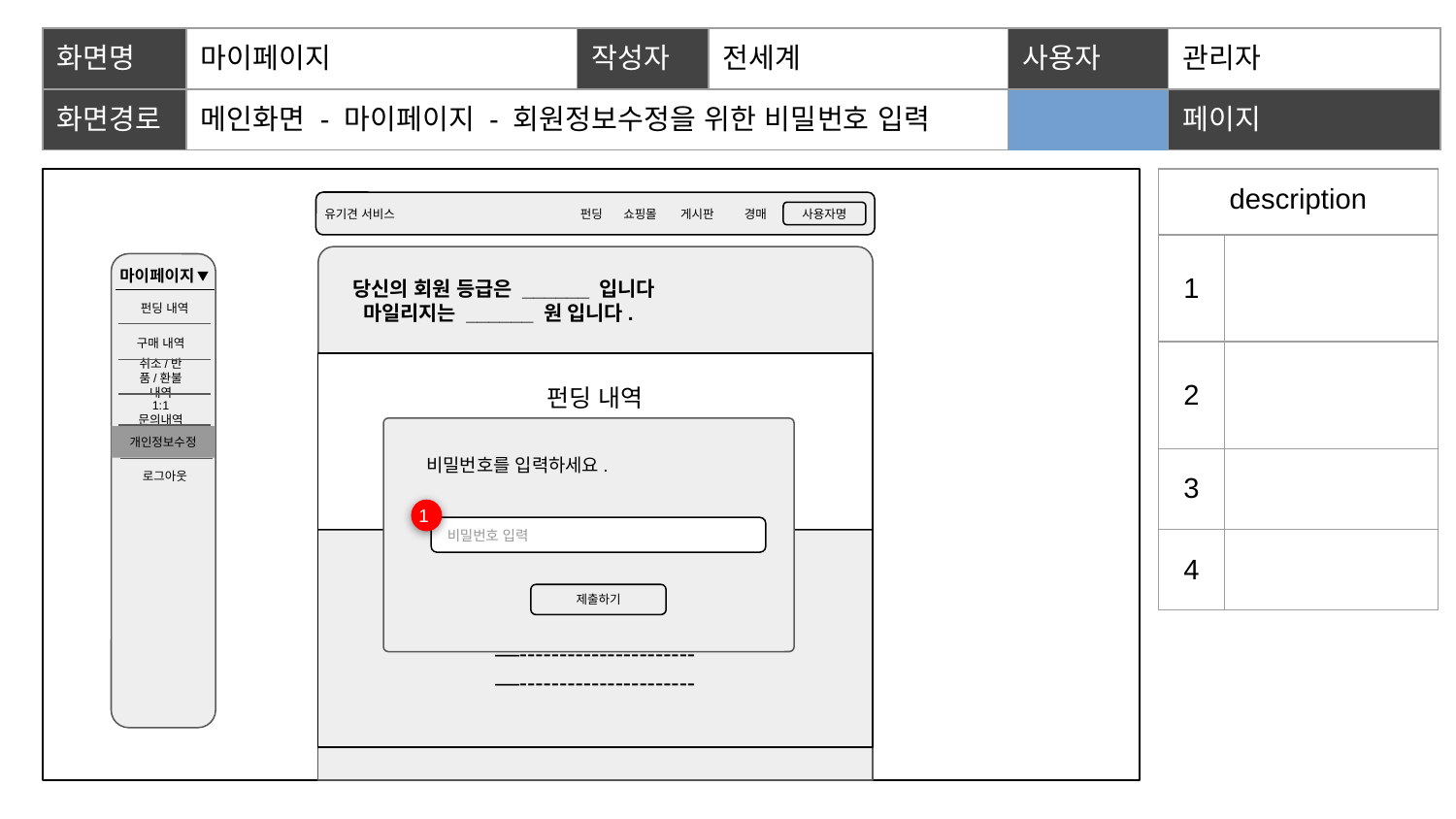

| 화면명 | 마이페이지 | 작성자 | 전세계 |  | 사용자 | 관리자 |
| --- | --- | --- | --- | --- | --- | --- |
| 화면경로 | 메인화면 - 마이페이지 - 회원정보수정을 위한 비밀번호 입력 |  |  |  | 페이지 | 6 |

| description |  |
| --- | --- |
| 1 |  |
| 2 |  |
| 3 |  |
| 4 |  |

유기견 서비스
펀딩
쇼핑몰
게시판
경매
사용자명

마이페이지

펀딩 내역
구매 내역
취소/반품/환불 내역
1:1 문의내역
로그아웃

당신의 회원 등급은 ______ 입니다
 마일리지는 ______ 원 입니다.
펀딩 내역
—----------------------
—----------------------
—----------------------

개인정보수정
비밀번호를 입력하세요.
1
비밀번호 입력
구매 내역
—----------------------
—----------------------
—----------------------

제출하기